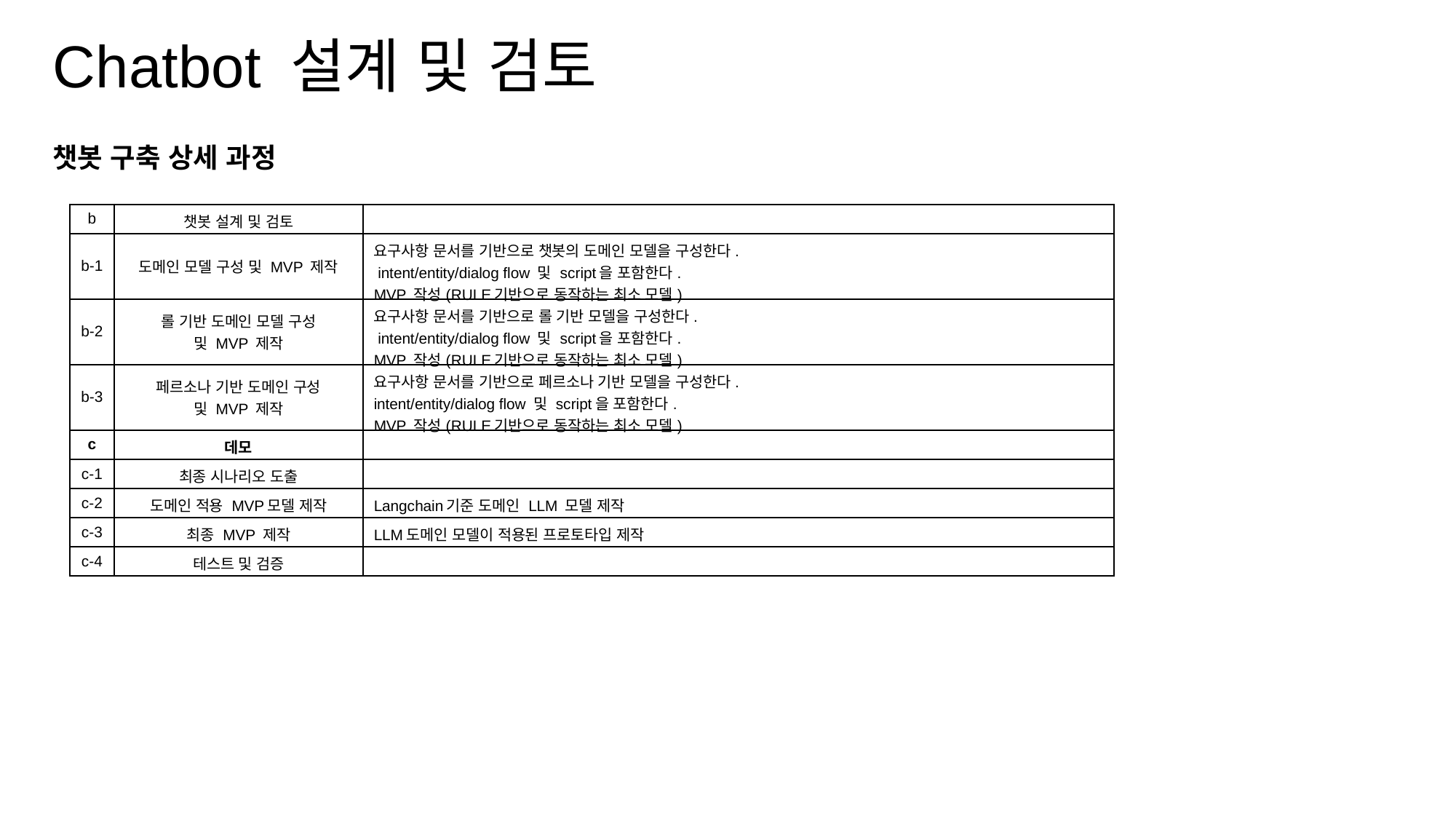

# Chatbot 설계 및 검토
챗봇 구축 상세 과정
| b | 챗봇 설계 및 검토 |  |
| --- | --- | --- |
| b-1 | 도메인 모델 구성 및 MVP 제작 | 요구사항 문서를 기반으로 챗봇의 도메인 모델을 구성한다.   intent/entity/dialog flow 및 script을 포함한다. MVP 작성(RULE기반으로 동작하는 최소 모델) |
| b-2 | 롤 기반 도메인 모델 구성 및 MVP 제작 | 요구사항 문서를 기반으로 롤 기반 모델을 구성한다.  intent/entity/dialog flow 및 script을 포함한다. MVP 작성(RULE기반으로 동작하는 최소 모델) |
| b-3 | 페르소나 기반 도메인 구성 및 MVP 제작 | 요구사항 문서를 기반으로 페르소나 기반 모델을 구성한다. intent/entity/dialog flow 및 script을 포함한다. MVP 작성(RULE기반으로 동작하는 최소 모델) |
| c | 데모 |  |
| c-1 | 최종 시나리오 도출 |  |
| c-2 | 도메인 적용 MVP모델 제작 | Langchain기준 도메인 LLM 모델 제작 |
| c-3 | 최종 MVP 제작 | LLM도메인 모델이 적용된 프로토타입 제작 |
| c-4 | 테스트 및 검증 |  |